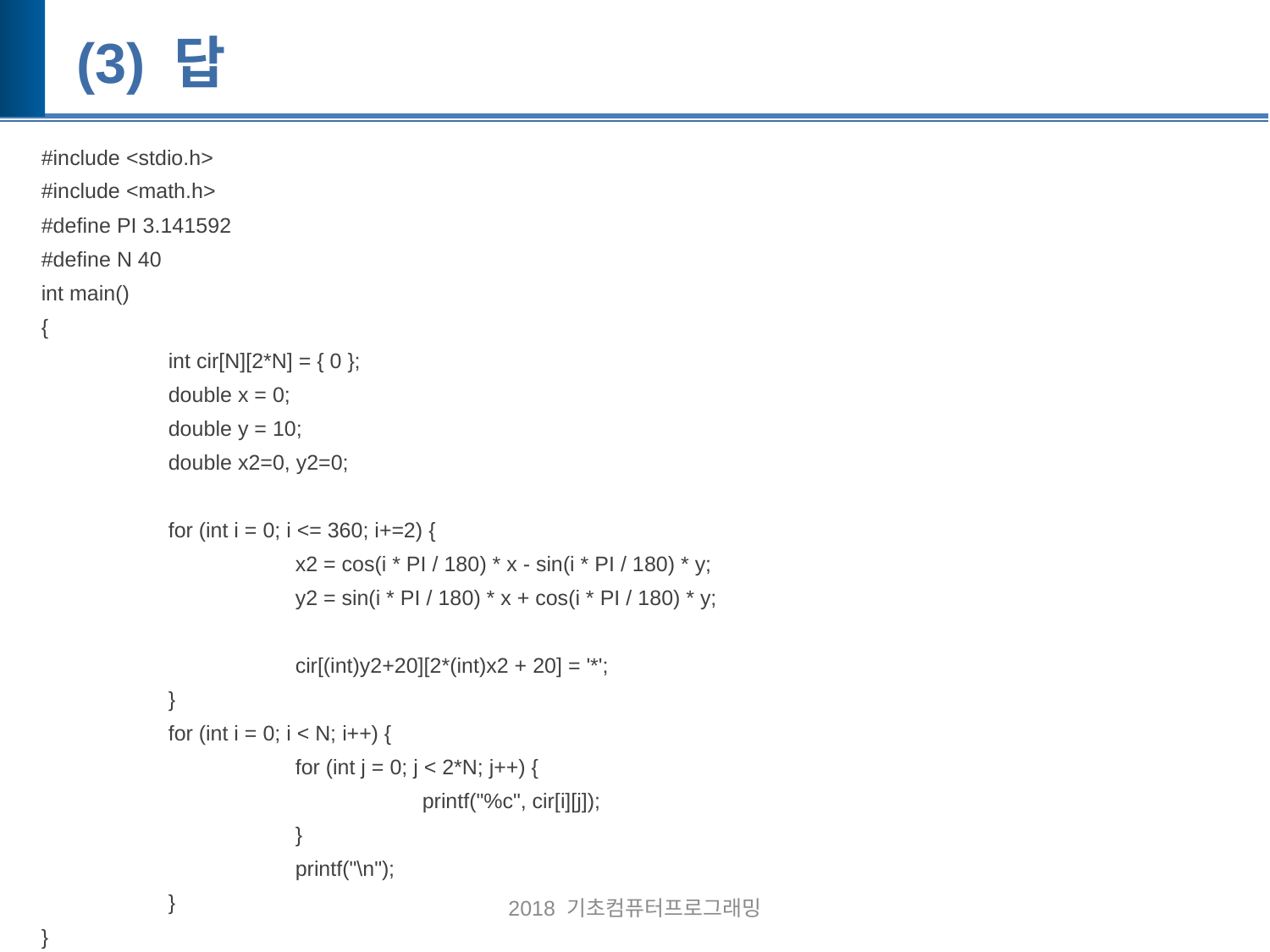

# (3) 답
#include <stdio.h>
#include <math.h>
#define PI 3.141592
#define N 40
int main()
{
	int cir[N][2*N] = { 0 };
	double x = 0;
	double y = 10;
	double x2=0, y2=0;

	for (int i = 0; i <= 360; i+=2) {
		x2 = cos(i * PI / 180) * x - sin(i * PI / 180) * y;
		y2 = sin(i * PI / 180) * x + cos(i * PI / 180) * y;

		cir[(int)y2+20][2*(int)x2 + 20] = '*';
	}
	for (int i = 0; i < N; i++) {
		for (int j = 0; j < 2*N; j++) {
			printf("%c", cir[i][j]);
		}
		printf("\n");
	}
}
2018 기초컴퓨터프로그래밍